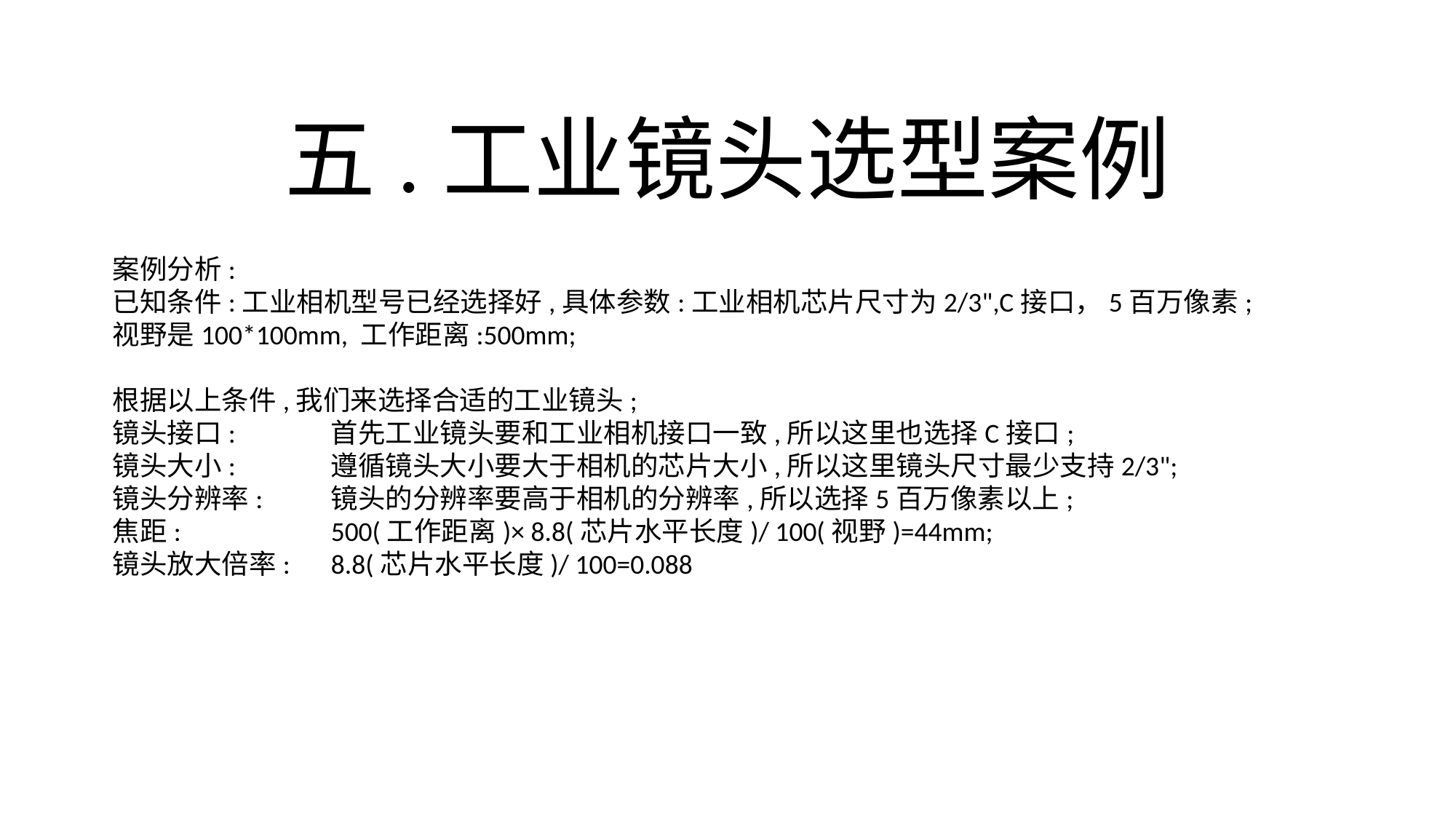

# 五.工业镜头选型案例
案例分析:
已知条件:工业相机型号已经选择好,具体参数:工业相机芯片尺寸为2/3",C接口，5百万像素;
视野是100*100mm, 工作距离:500mm;

根据以上条件,我们来选择合适的工业镜头;
镜头接口:       	首先工业镜头要和工业相机接口一致,所以这里也选择C接口;
镜头大小:      	遵循镜头大小要大于相机的芯片大小,所以这里镜头尺寸最少支持2/3";
镜头分辨率:  	镜头的分辨率要高于相机的分辨率,所以选择5百万像素以上;
焦距:                	500(工作距离)× 8.8(芯片水平长度)/ 100(视野)=44mm;
镜头放大倍率:	8.8(芯片水平长度)/ 100=0.088